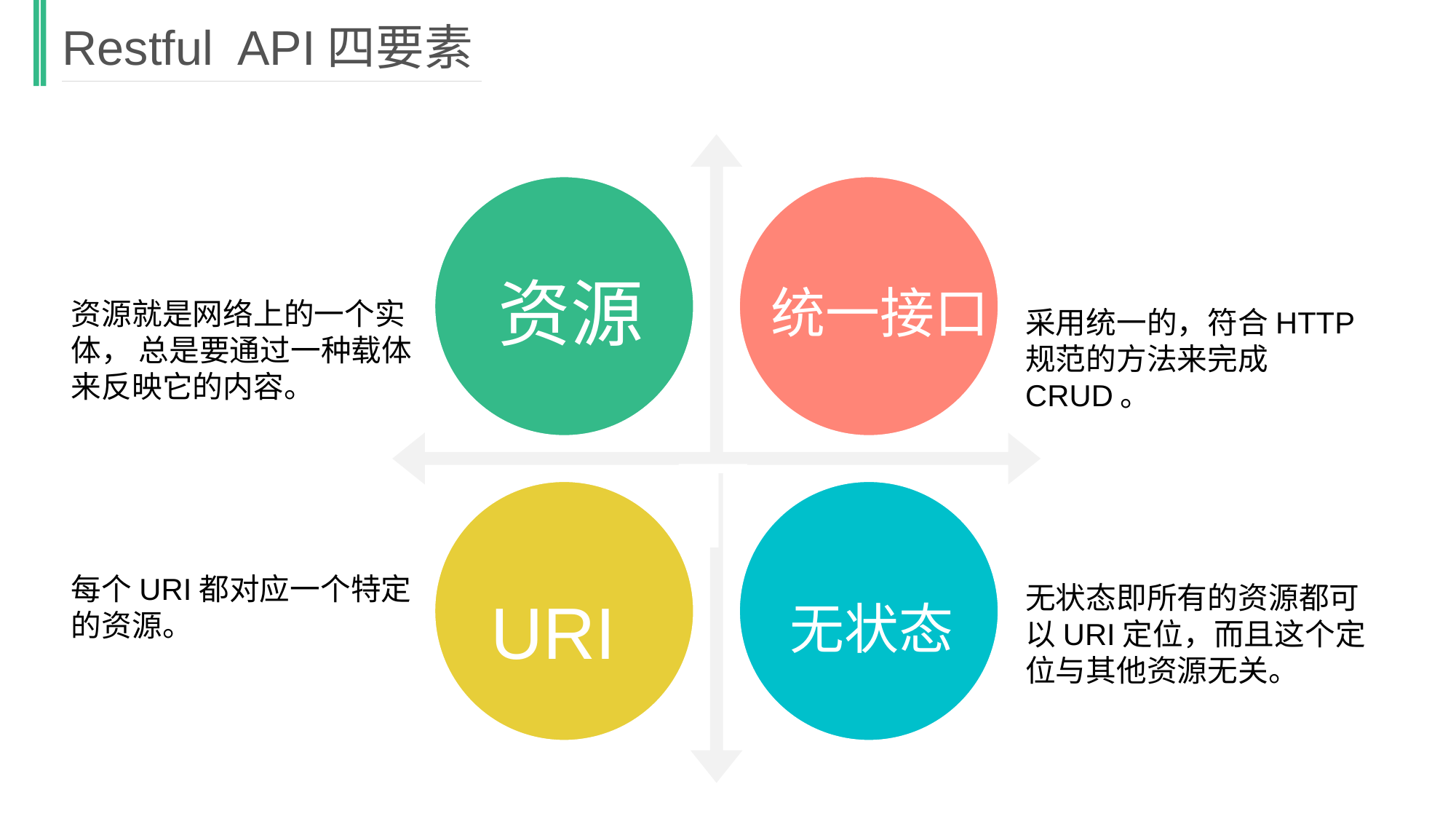

Restful  API四要素

资源
统一接口
T
URI
无状态
资源就是网络上的一个实体， 总是要通过一种载体来反映它的内容。
采用统一的，符合HTTP规范的方法来完成CRUD。
每个URI都对应一个特定的资源。
无状态即所有的资源都可以URI定位，而且这个定位与其他资源无关。